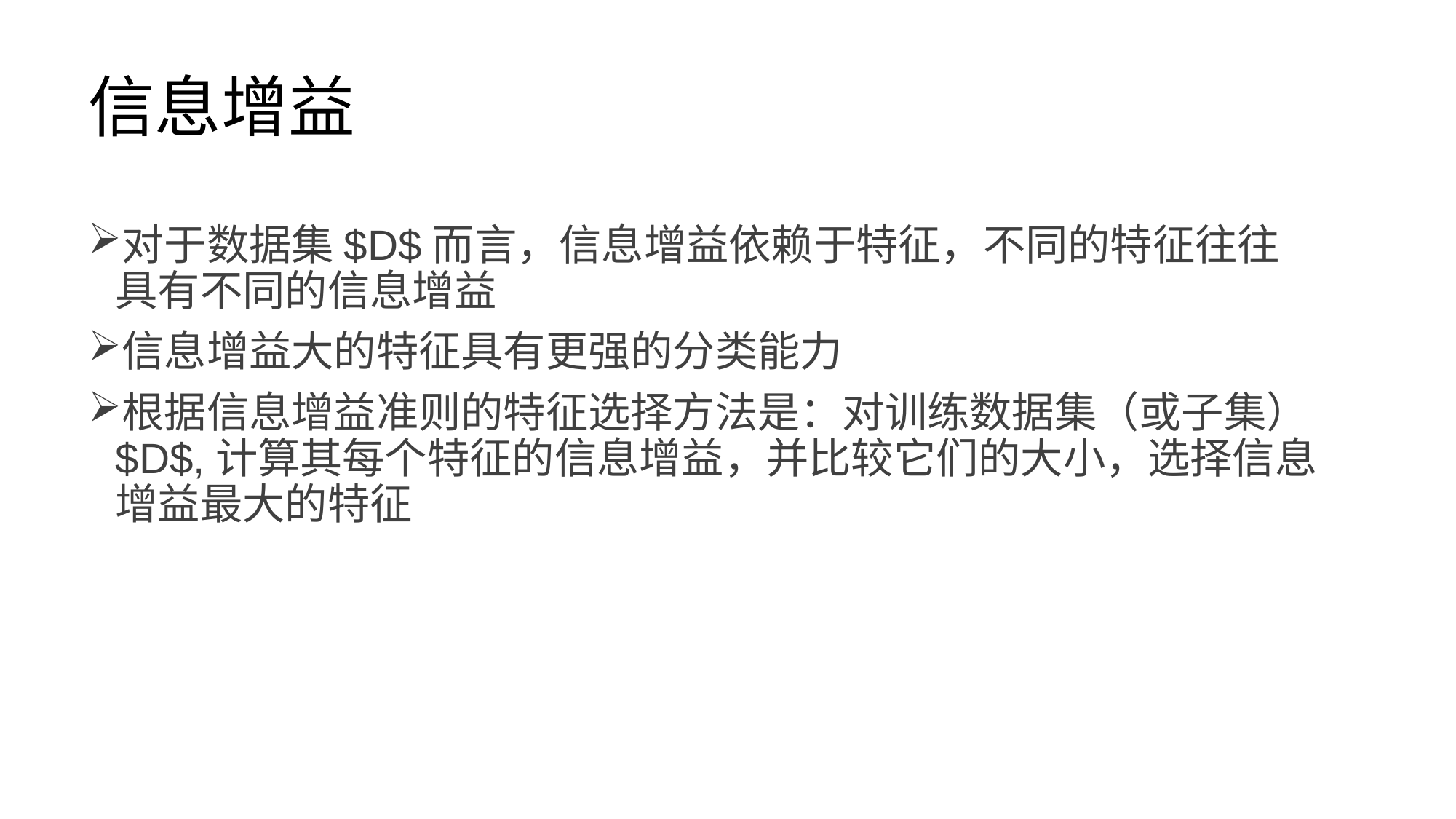

# 信息增益
对于数据集$D$而言，信息增益依赖于特征，不同的特征往往具有不同的信息增益
信息增益大的特征具有更强的分类能力
根据信息增益准则的特征选择方法是：对训练数据集（或子集）$D$,计算其每个特征的信息增益，并比较它们的大小，选择信息增益最大的特征